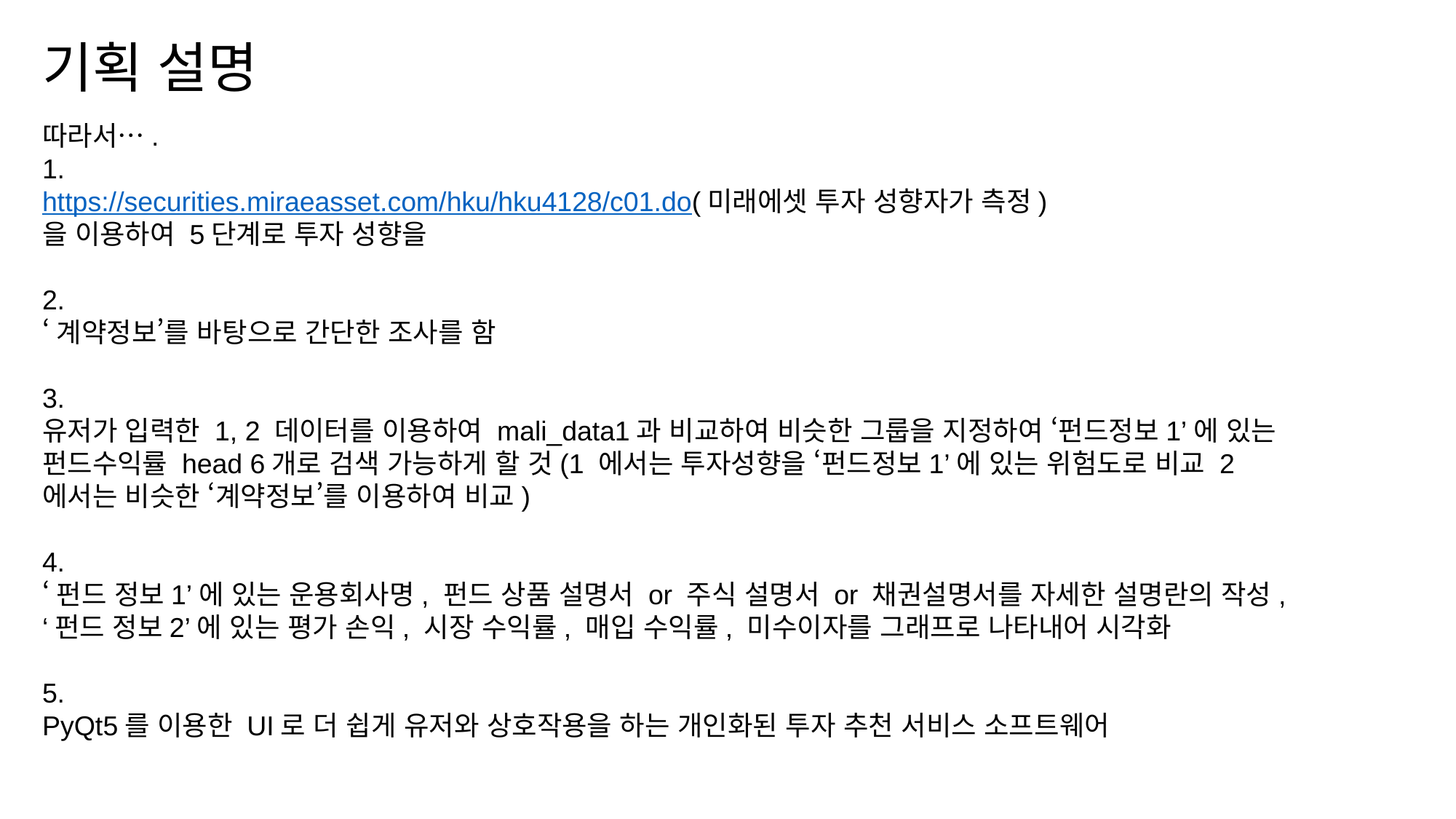

기획 설명
따라서….
1.
https://securities.miraeasset.com/hku/hku4128/c01.do(미래에셋 투자 성향자가 측정)
을 이용하여 5단계로 투자 성향을

2.
‘계약정보’를 바탕으로 간단한 조사를 함

3.
유저가 입력한 1, 2 데이터를 이용하여 mali_data1과 비교하여 비슷한 그룹을 지정하여 ‘펀드정보1’에 있는 펀드수익률 head 6개로 검색 가능하게 할 것(1 에서는 투자성향을 ‘펀드정보1’에 있는 위험도로 비교 2에서는 비슷한 ‘계약정보’를 이용하여 비교)

4.
‘펀드 정보1’에 있는 운용회사명, 펀드 상품 설명서 or 주식 설명서 or 채권설명서를 자세한 설명란의 작성, ‘펀드 정보2’에 있는 평가 손익, 시장 수익률, 매입 수익률, 미수이자를 그래프로 나타내어 시각화

5.
PyQt5를 이용한 UI로 더 쉽게 유저와 상호작용을 하는 개인화된 투자 추천 서비스 소프트웨어